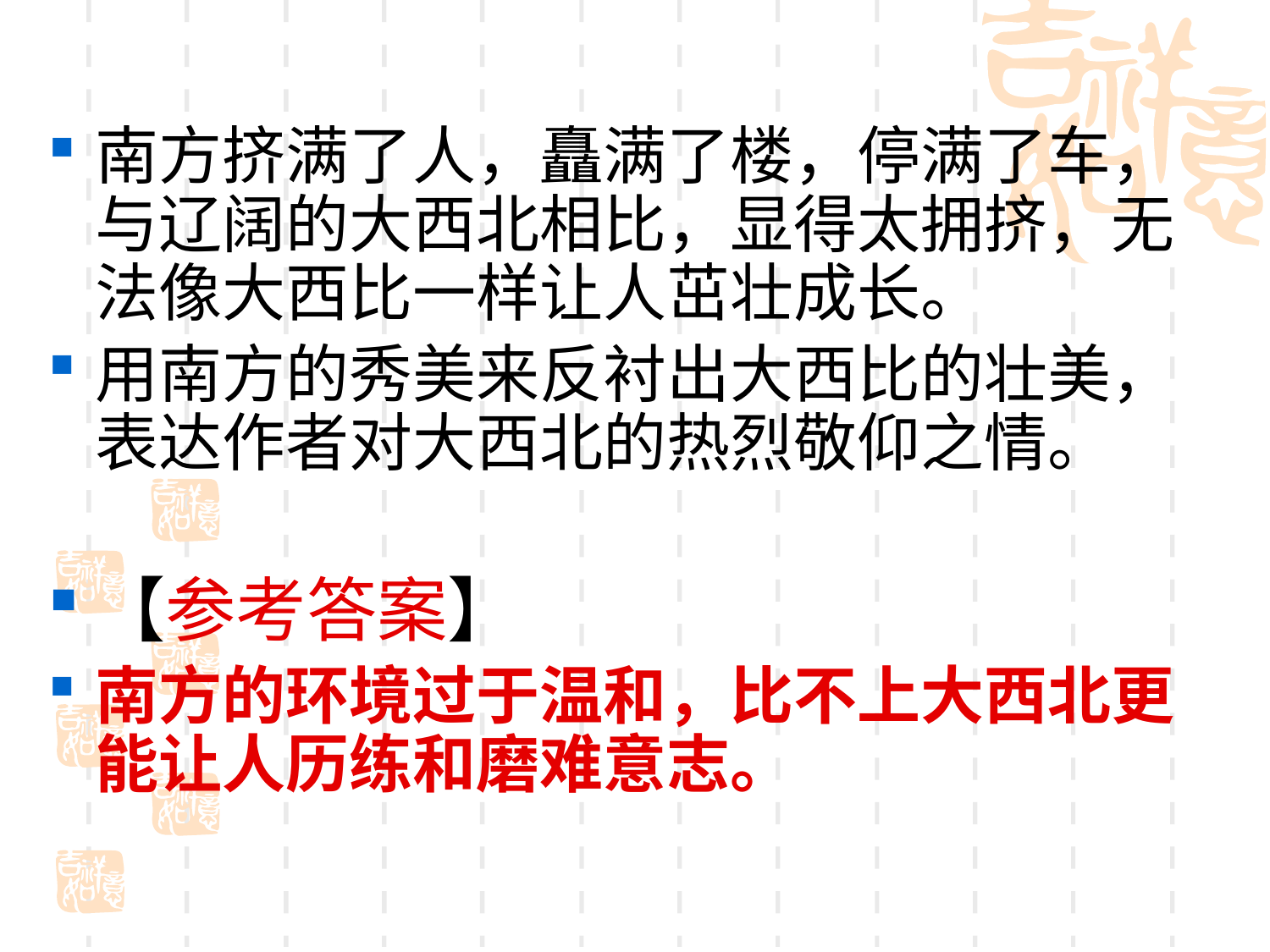

南方挤满了人，矗满了楼，停满了车，与辽阔的大西北相比，显得太拥挤，无法像大西比一样让人茁壮成长。
用南方的秀美来反衬出大西比的壮美，表达作者对大西北的热烈敬仰之情。

【参考答案】
南方的环境过于温和，比不上大西北更能让人历练和磨难意志。